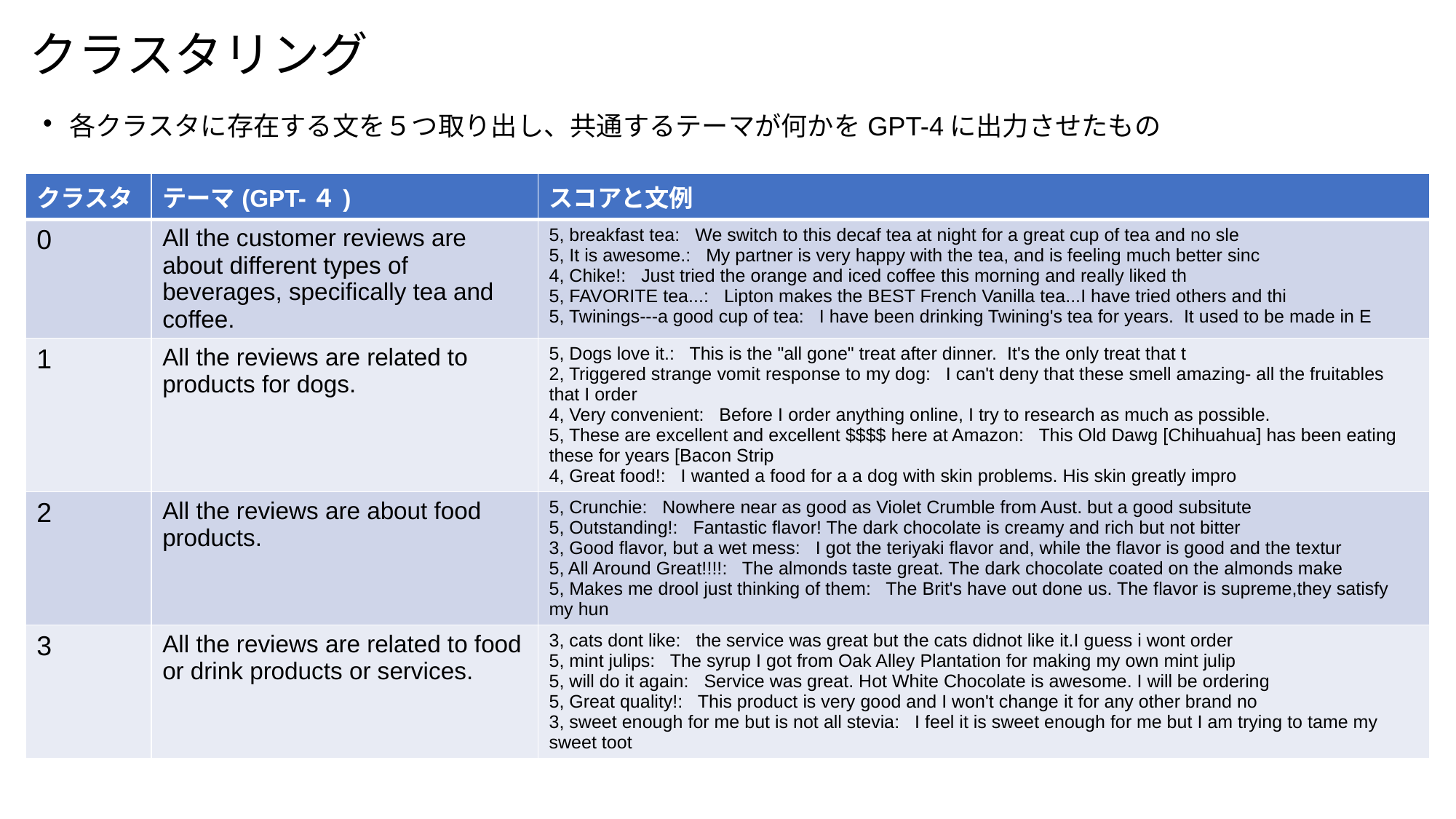

# クラスタリング
各クラスタに存在する文を５つ取り出し、共通するテーマが何かをGPT-4に出力させたもの
| クラスタ | テーマ(GPT-４) | スコアと文例 |
| --- | --- | --- |
| 0 | All the customer reviews are about different types of beverages, specifically tea and coffee. | 5, breakfast tea: We switch to this decaf tea at night for a great cup of tea and no sle 5, It is awesome.: My partner is very happy with the tea, and is feeling much better sinc 4, Chike!: Just tried the orange and iced coffee this morning and really liked th 5, FAVORITE tea...: Lipton makes the BEST French Vanilla tea...I have tried others and thi 5, Twinings---a good cup of tea: I have been drinking Twining's tea for years. It used to be made in E |
| 1 | All the reviews are related to products for dogs. | 5, Dogs love it.: This is the "all gone" treat after dinner. It's the only treat that t 2, Triggered strange vomit response to my dog: I can't deny that these smell amazing- all the fruitables that I order 4, Very convenient: Before I order anything online, I try to research as much as possible. 5, These are excellent and excellent $$$$ here at Amazon: This Old Dawg [Chihuahua] has been eating these for years [Bacon Strip 4, Great food!: I wanted a food for a a dog with skin problems. His skin greatly impro |
| 2 | All the reviews are about food products. | 5, Crunchie: Nowhere near as good as Violet Crumble from Aust. but a good subsitute 5, Outstanding!: Fantastic flavor! The dark chocolate is creamy and rich but not bitter 3, Good flavor, but a wet mess: I got the teriyaki flavor and, while the flavor is good and the textur 5, All Around Great!!!!: The almonds taste great. The dark chocolate coated on the almonds make 5, Makes me drool just thinking of them: The Brit's have out done us. The flavor is supreme,they satisfy my hun |
| 3 | All the reviews are related to food or drink products or services. | 3, cats dont like: the service was great but the cats didnot like it.I guess i wont order 5, mint julips: The syrup I got from Oak Alley Plantation for making my own mint julip 5, will do it again: Service was great. Hot White Chocolate is awesome. I will be ordering 5, Great quality!: This product is very good and I won't change it for any other brand no 3, sweet enough for me but is not all stevia: I feel it is sweet enough for me but I am trying to tame my sweet toot |